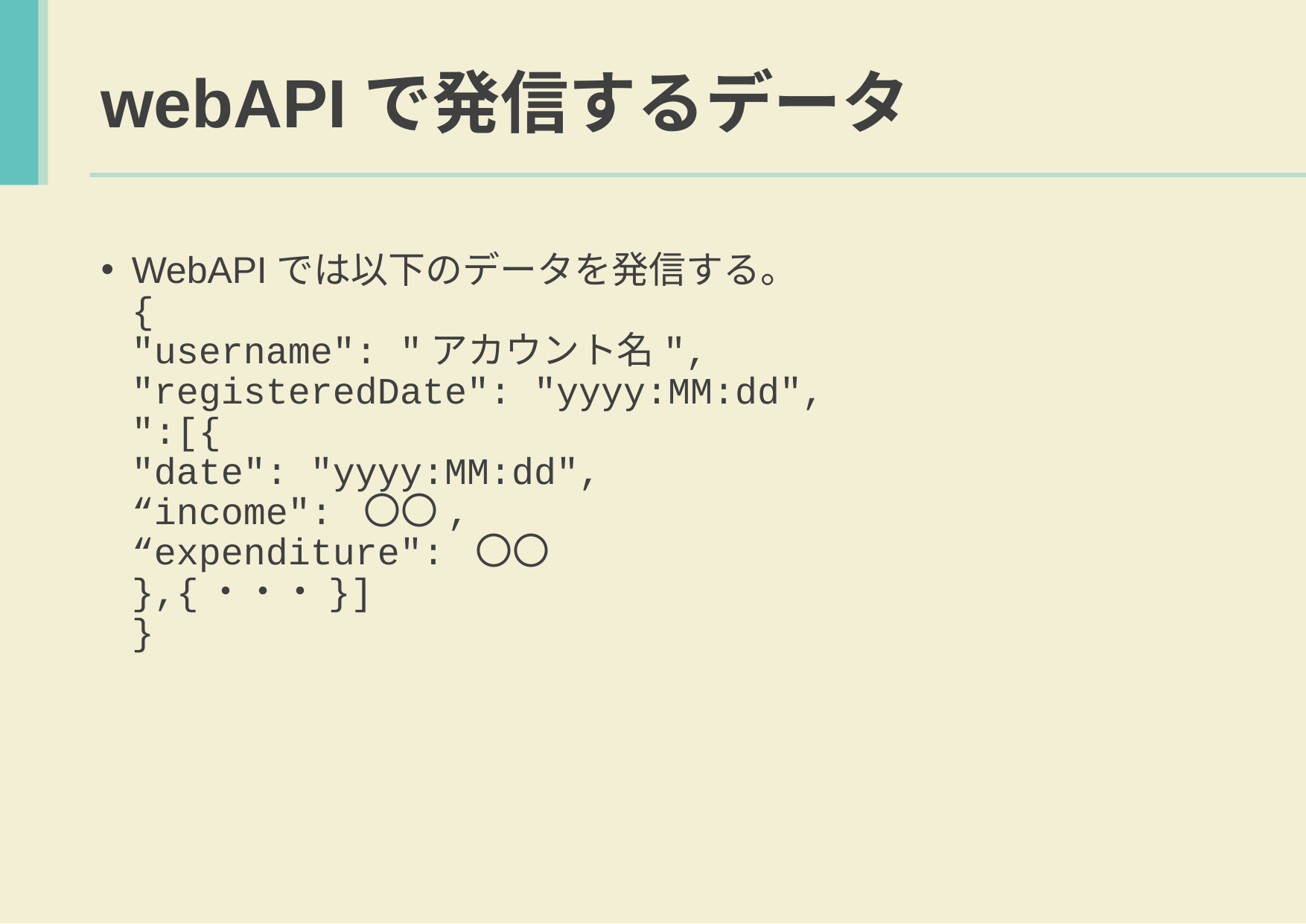

# webAPIで発信するデータ
WebAPIでは以下のデータを発信する。
{
"username": "アカウント名",
"registeredDate": "yyyy:MM:dd",
":[{
"date": "yyyy:MM:dd",
“income": 〇〇,
“expenditure": 〇〇
},{・・・}]
}